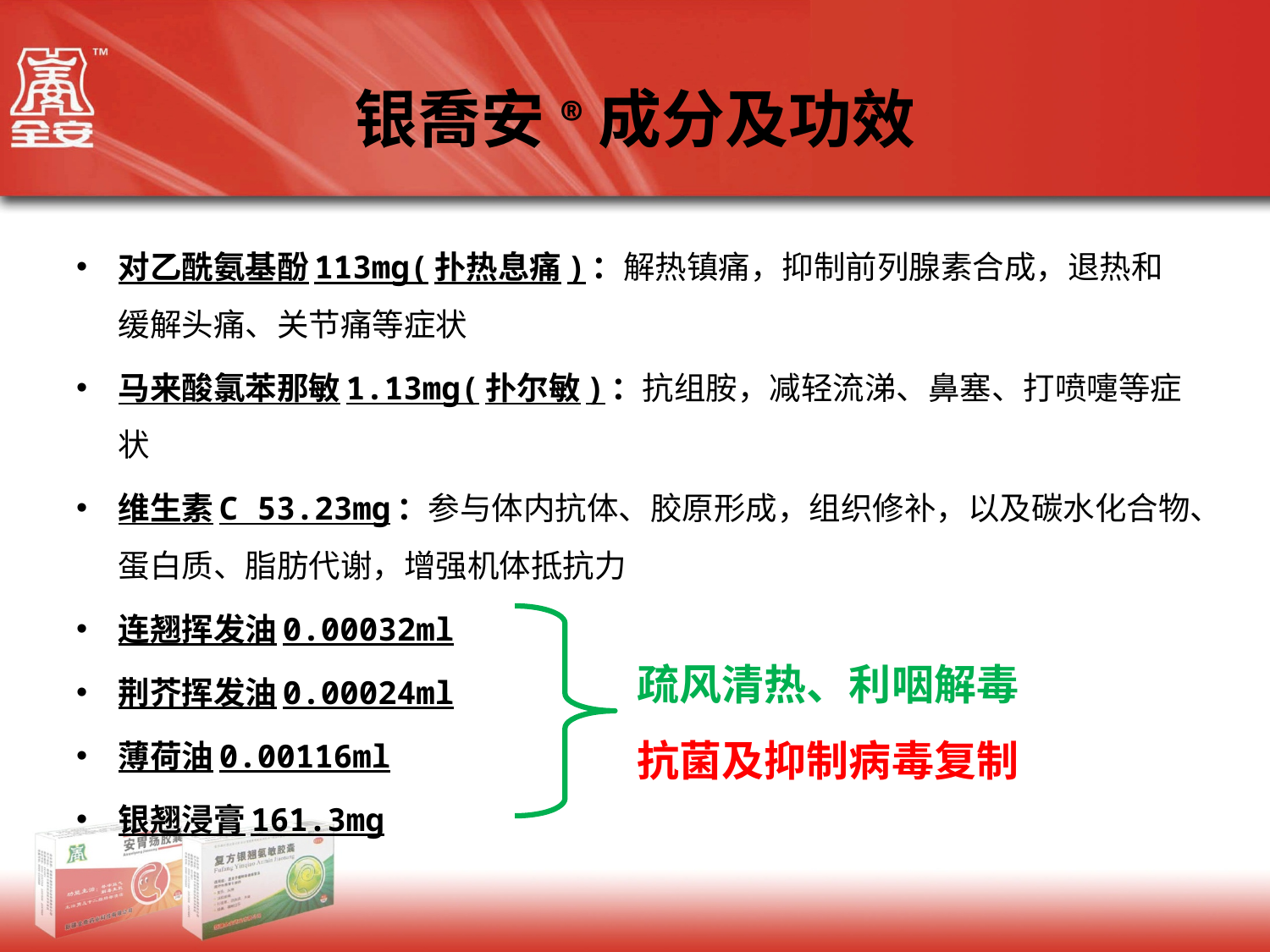

# 银喬安®成分及功效
对乙酰氨基酚113mg(扑热息痛)：解热镇痛，抑制前列腺素合成，退热和缓解头痛、关节痛等症状
马来酸氯苯那敏1.13mg(扑尔敏)：抗组胺，减轻流涕、鼻塞、打喷嚏等症状
维生素C 53.23mg：参与体内抗体、胶原形成，组织修补，以及碳水化合物、蛋白质、脂肪代谢，增强机体抵抗力
连翘挥发油0.00032ml
荆芥挥发油0.00024ml
薄荷油0.00116ml
银翘浸膏161.3mg

疏风清热、利咽解毒
抗菌及抑制病毒复制